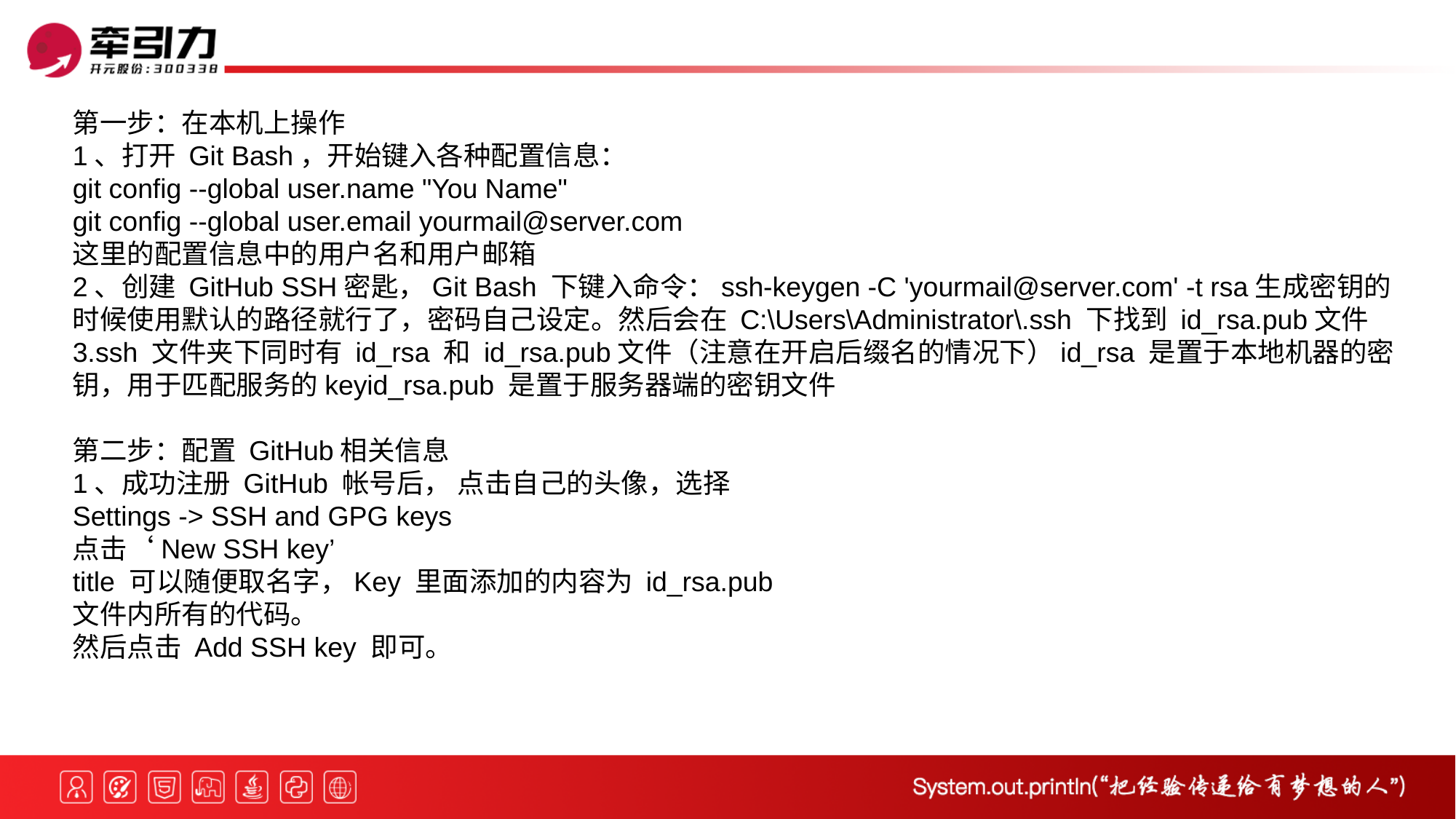

第一步：在本机上操作
1、打开 Git Bash，开始键入各种配置信息：
git config --global user.name "You Name"
git config --global user.email yourmail@server.com
这里的配置信息中的用户名和用户邮箱
2、创建 GitHub SSH密匙，Git Bash 下键入命令：ssh-keygen -C 'yourmail@server.com' -t rsa生成密钥的时候使用默认的路径就行了，密码自己设定。然后会在 C:\Users\Administrator\.ssh 下找到 id_rsa.pub文件
3.ssh 文件夹下同时有 id_rsa 和 id_rsa.pub文件（注意在开启后缀名的情况下）id_rsa 是置于本地机器的密钥，用于匹配服务的keyid_rsa.pub 是置于服务器端的密钥文件

第二步：配置 GitHub相关信息
1、成功注册 GitHub 帐号后， 点击自己的头像，选择
Settings -> SSH and GPG keys
点击‘New SSH key’
title 可以随便取名字，Key 里面添加的内容为 id_rsa.pub
文件内所有的代码。
然后点击 Add SSH key 即可。